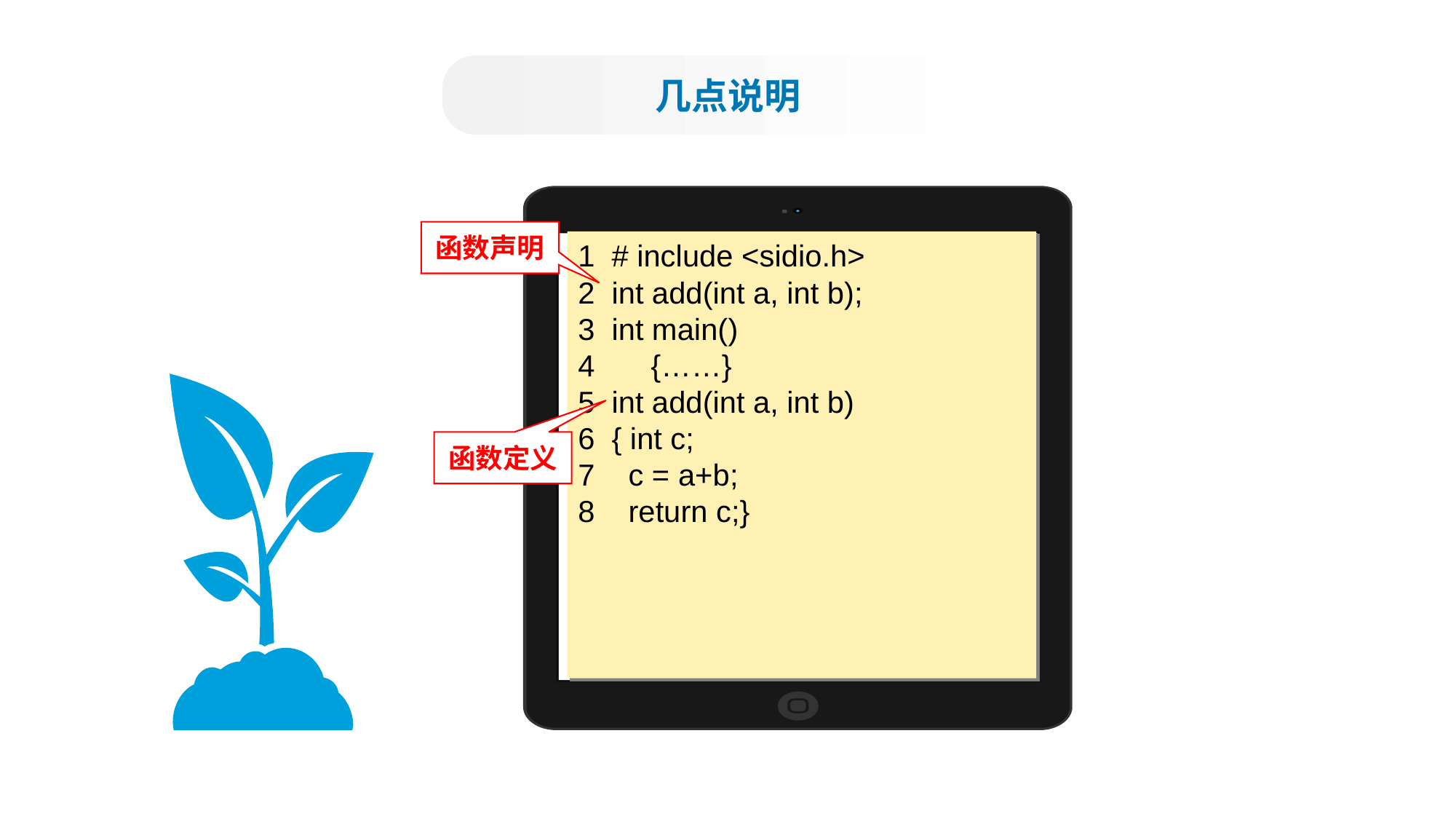

几点说明

函数声明
1  # include <sidio.h>
2  int add(int a, int b);
3  int main()
{……}
5  int add(int a, int b)
6  { int c;
7    c = a+b;
8    return c;}

函数定义